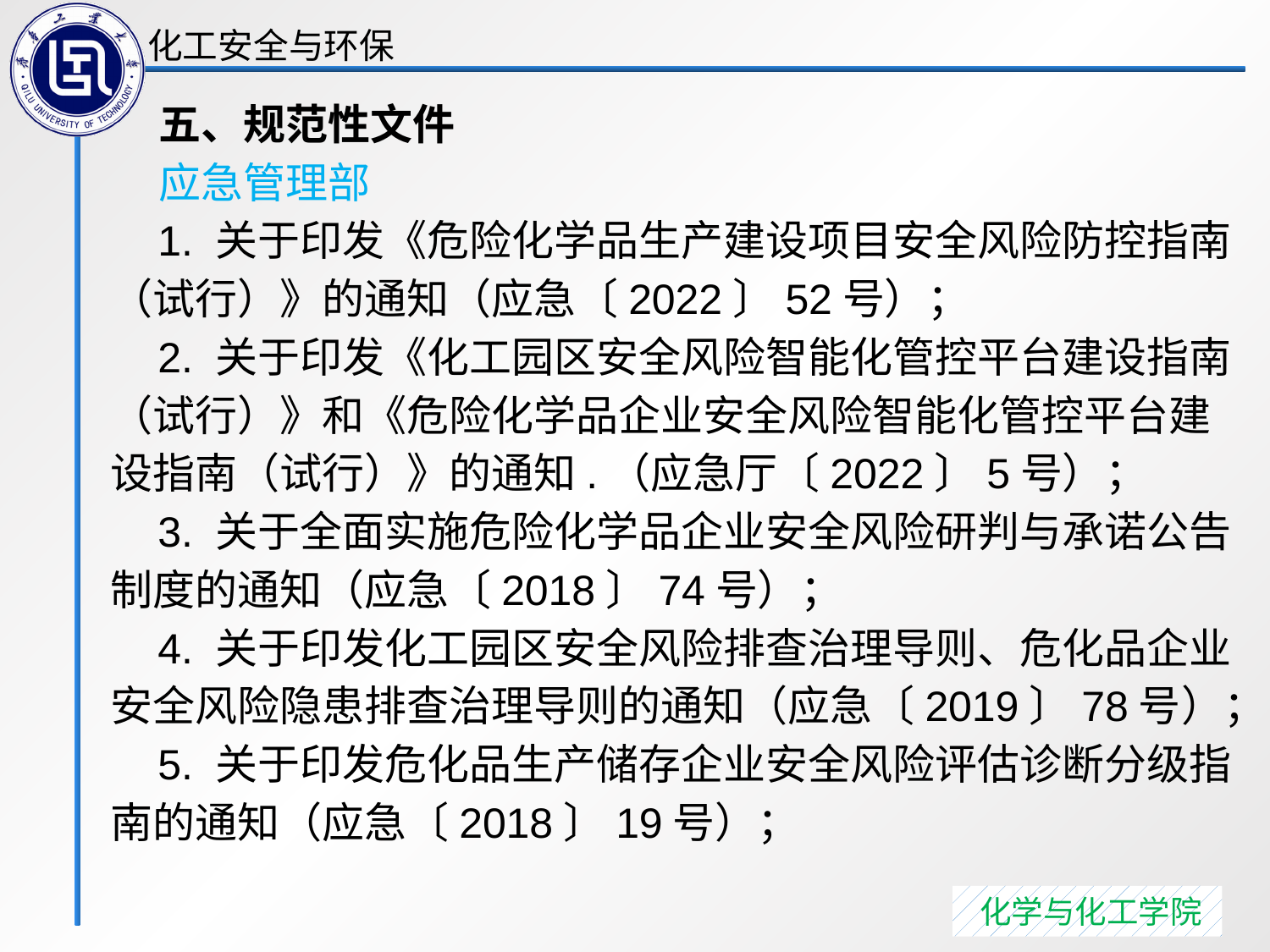

五、规范性文件
    应急管理部
    1. 关于印发《危险化学品生产建设项目安全风险防控指南（试行）》的通知（应急〔2022〕52号）；
    2. 关于印发《化工园区安全风险智能化管控平台建设指南（试行）》和《危险化学品企业安全风险智能化管控平台建设指南（试行）》的通知.（应急厅〔2022〕5号）；
    3. 关于全面实施危险化学品企业安全风险研判与承诺公告制度的通知（应急〔2018〕74号）；
    4. 关于印发化工园区安全风险排查治理导则、危化品企业安全风险隐患排查治理导则的通知（应急〔2019〕78号）；
    5. 关于印发危化品生产储存企业安全风险评估诊断分级指南的通知（应急〔2018〕19号）；